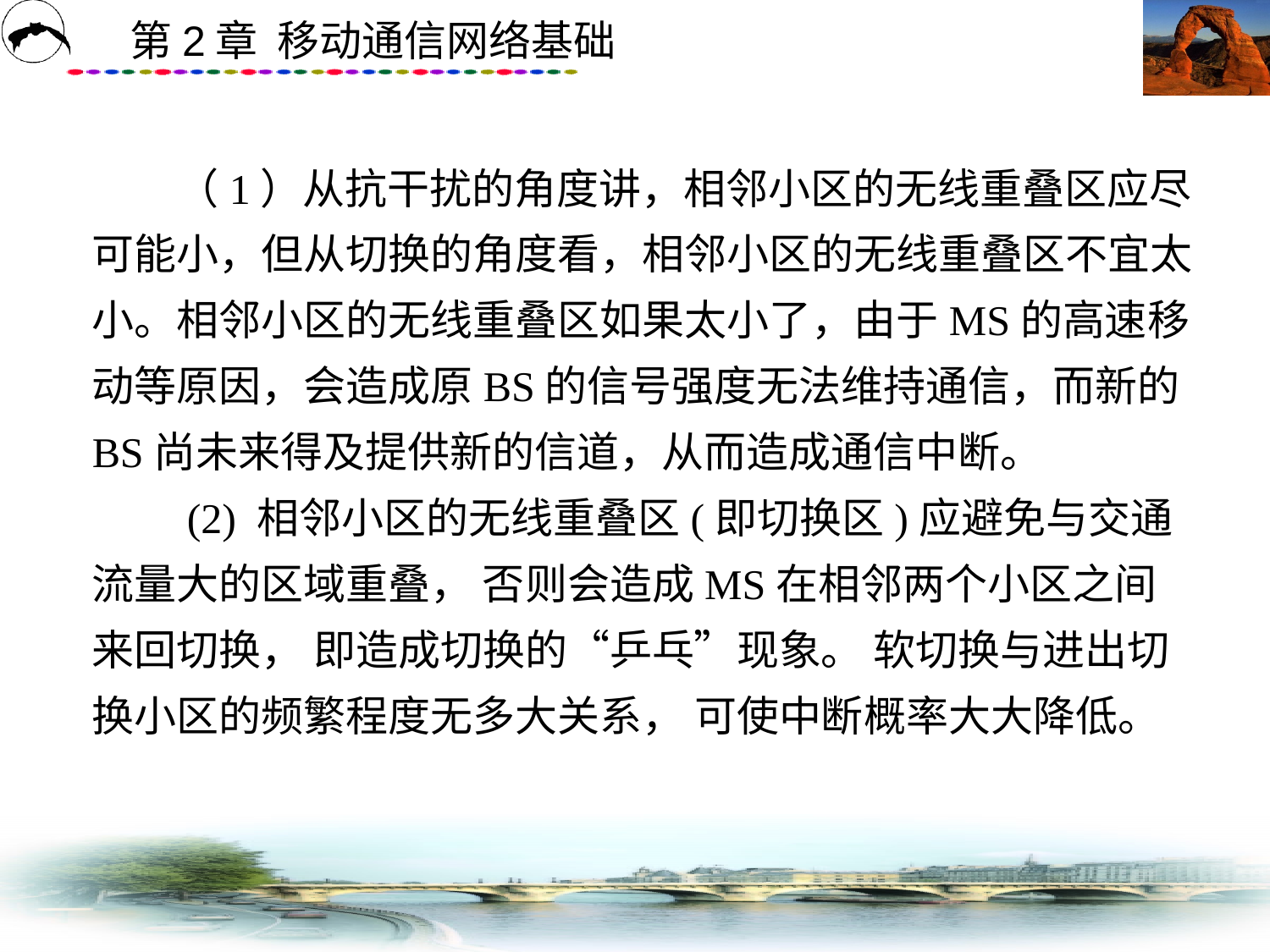

# （1）从抗干扰的角度讲，相邻小区的无线重叠区应尽可能小，但从切换的角度看，相邻小区的无线重叠区不宜太小。相邻小区的无线重叠区如果太小了，由于MS的高速移动等原因，会造成原BS的信号强度无法维持通信，而新的BS尚未来得及提供新的信道，从而造成通信中断。 　　(2) 相邻小区的无线重叠区(即切换区)应避免与交通流量大的区域重叠， 否则会造成MS在相邻两个小区之间来回切换， 即造成切换的“乒乓”现象。 软切换与进出切换小区的频繁程度无多大关系， 可使中断概率大大降低。